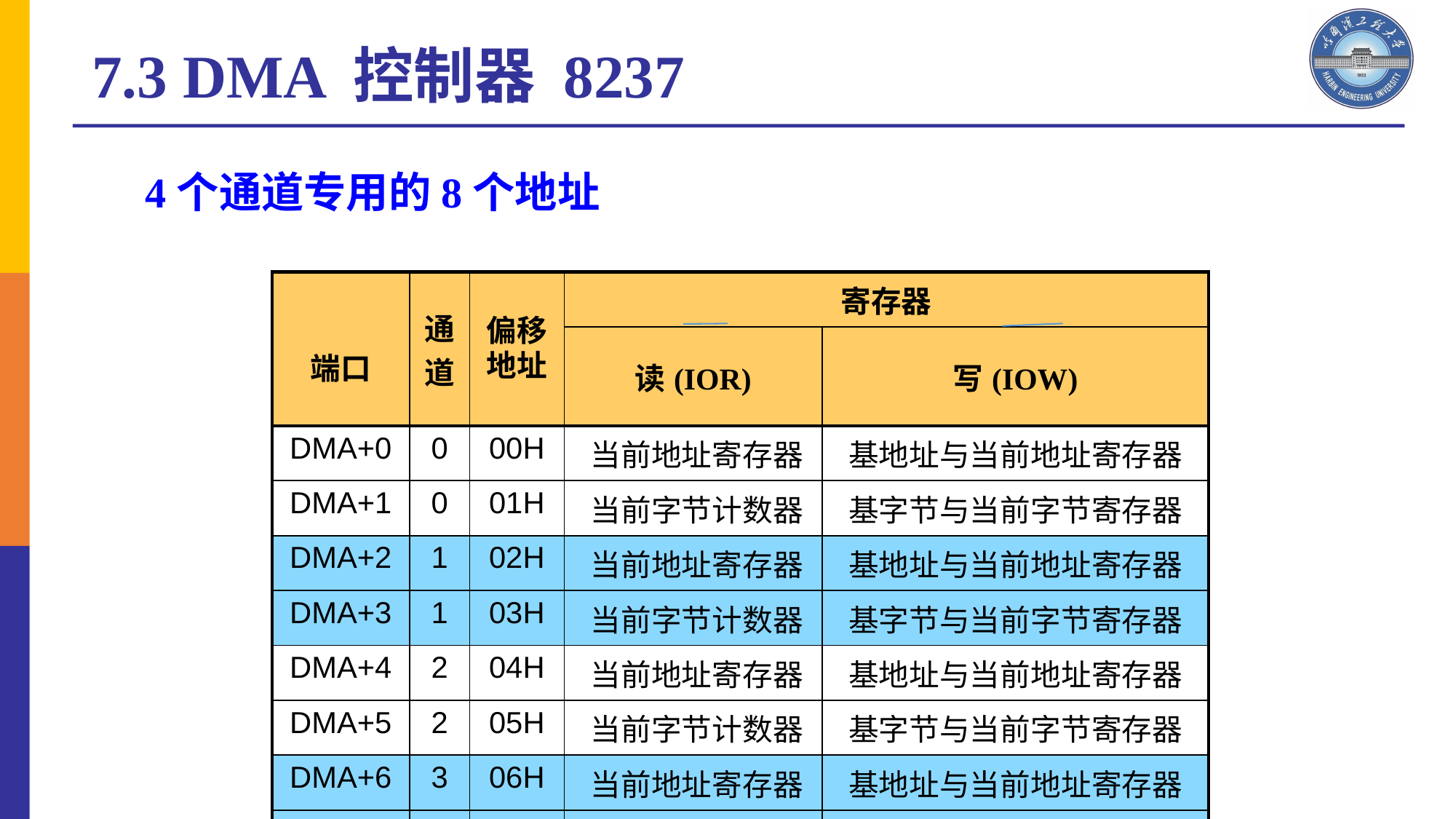

7.3 DMA 控制器 8237
4个通道专用的8个地址
| 端口 | 通道 | 偏移地址 | 寄存器 |  |
| --- | --- | --- | --- | --- |
|  |  |  | 读(IOR) | 写(IOW) |
| DMA+0 | 0 | 00H | 当前地址寄存器 | 基地址与当前地址寄存器 |
| DMA+1 | 0 | 01H | 当前字节计数器 | 基字节与当前字节寄存器 |
| DMA+2 | 1 | 02H | 当前地址寄存器 | 基地址与当前地址寄存器 |
| DMA+3 | 1 | 03H | 当前字节计数器 | 基字节与当前字节寄存器 |
| DMA+4 | 2 | 04H | 当前地址寄存器 | 基地址与当前地址寄存器 |
| DMA+5 | 2 | 05H | 当前字节计数器 | 基字节与当前字节寄存器 |
| DMA+6 | 3 | 06H | 当前地址寄存器 | 基地址与当前地址寄存器 |
| DMA+7 | 3 | 07H | 当前字节计数器 | 基字节与当前字节寄存器 |